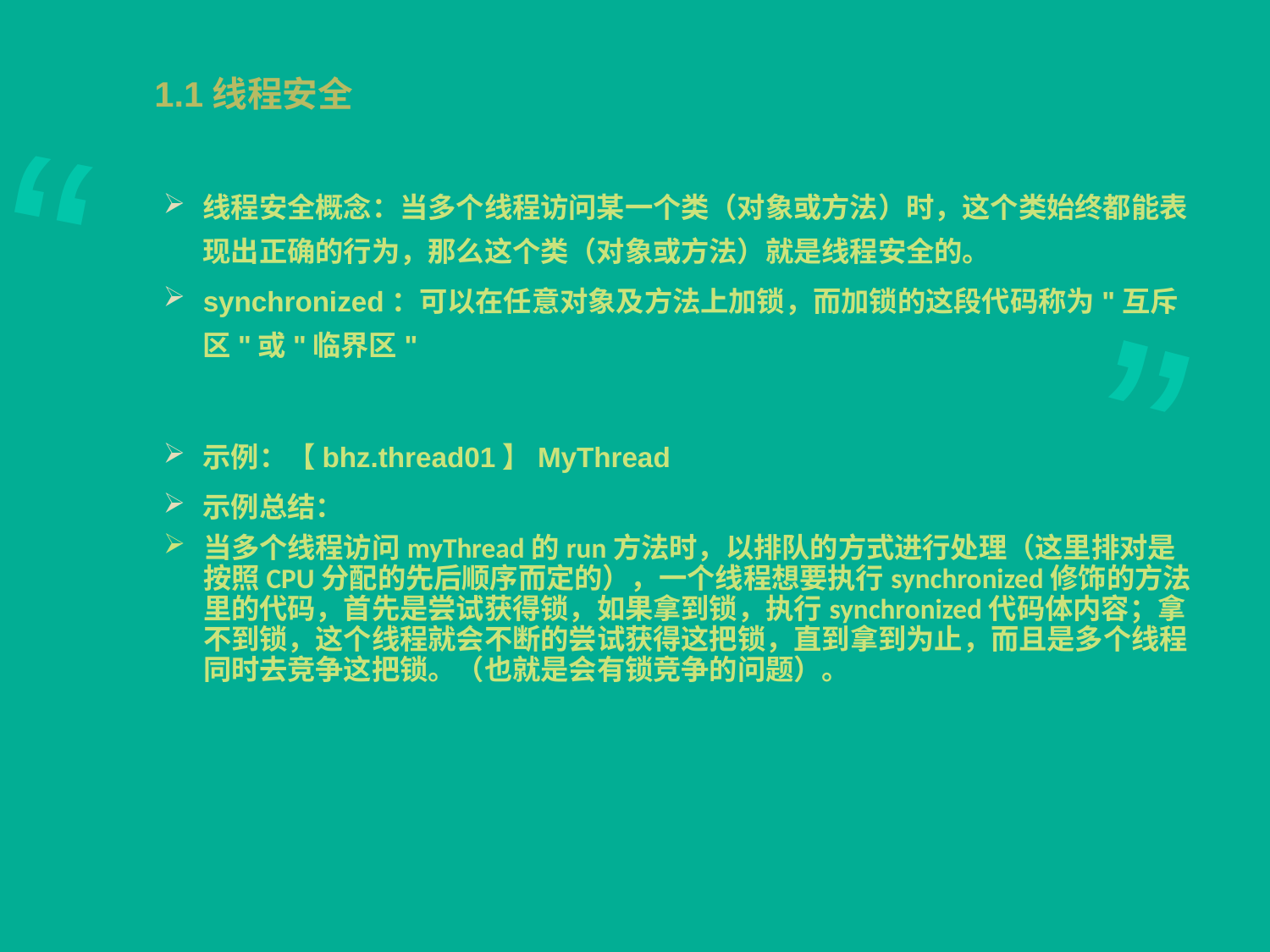

# 1.1线程安全
线程安全概念：当多个线程访问某一个类（对象或方法）时，这个类始终都能表现出正确的行为，那么这个类（对象或方法）就是线程安全的。
synchronized：可以在任意对象及方法上加锁，而加锁的这段代码称为"互斥区"或"临界区"

示例：【bhz.thread01】MyThread
示例总结：
当多个线程访问myThread的run方法时，以排队的方式进行处理（这里排对是按照CPU分配的先后顺序而定的），一个线程想要执行synchronized修饰的方法里的代码，首先是尝试获得锁，如果拿到锁，执行synchronized代码体内容；拿不到锁，这个线程就会不断的尝试获得这把锁，直到拿到为止，而且是多个线程同时去竞争这把锁。（也就是会有锁竞争的问题）。